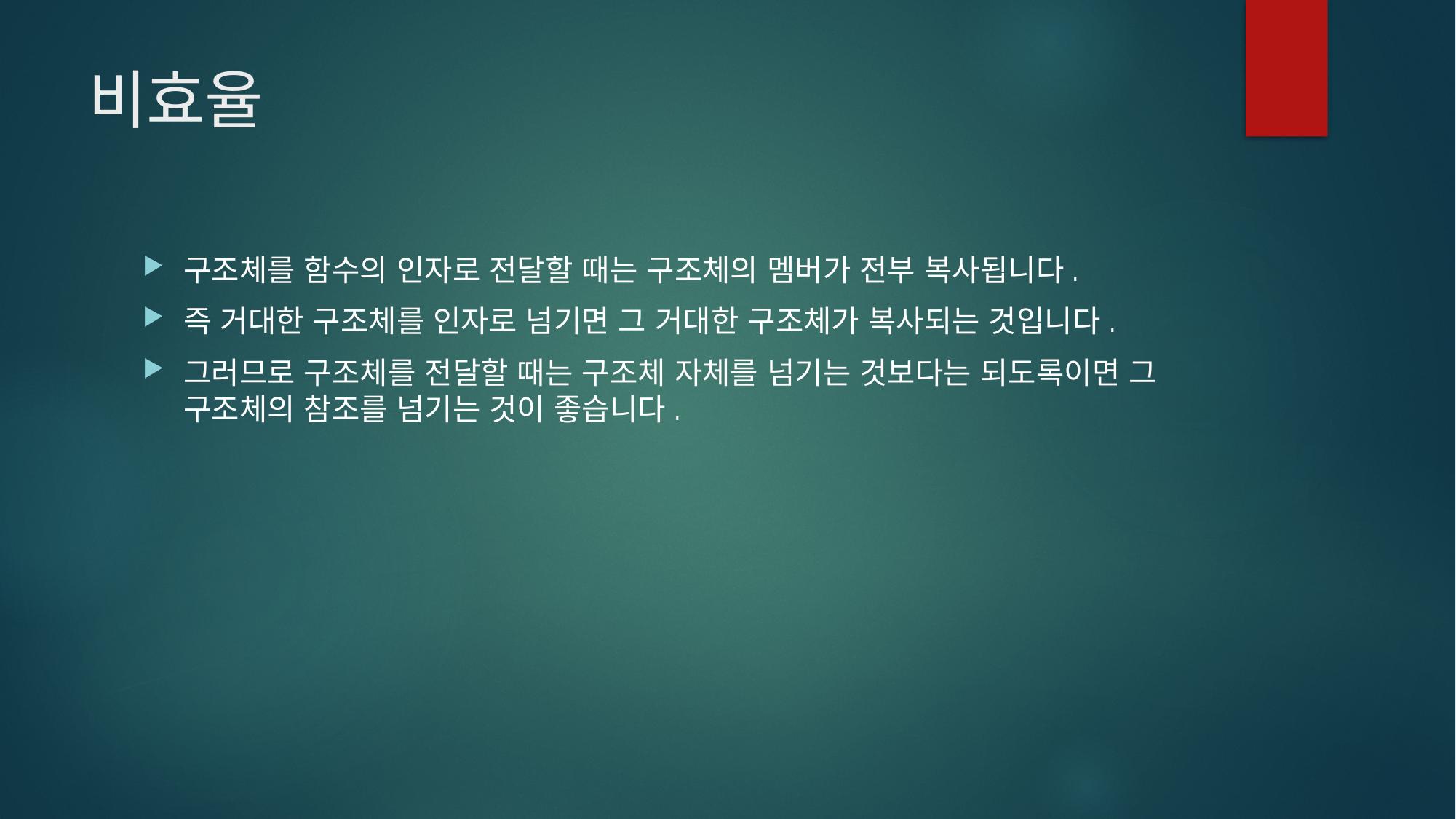

# 비효율
구조체를 함수의 인자로 전달할 때는 구조체의 멤버가 전부 복사됩니다.
즉 거대한 구조체를 인자로 넘기면 그 거대한 구조체가 복사되는 것입니다.
그러므로 구조체를 전달할 때는 구조체 자체를 넘기는 것보다는 되도록이면 그 구조체의 참조를 넘기는 것이 좋습니다.